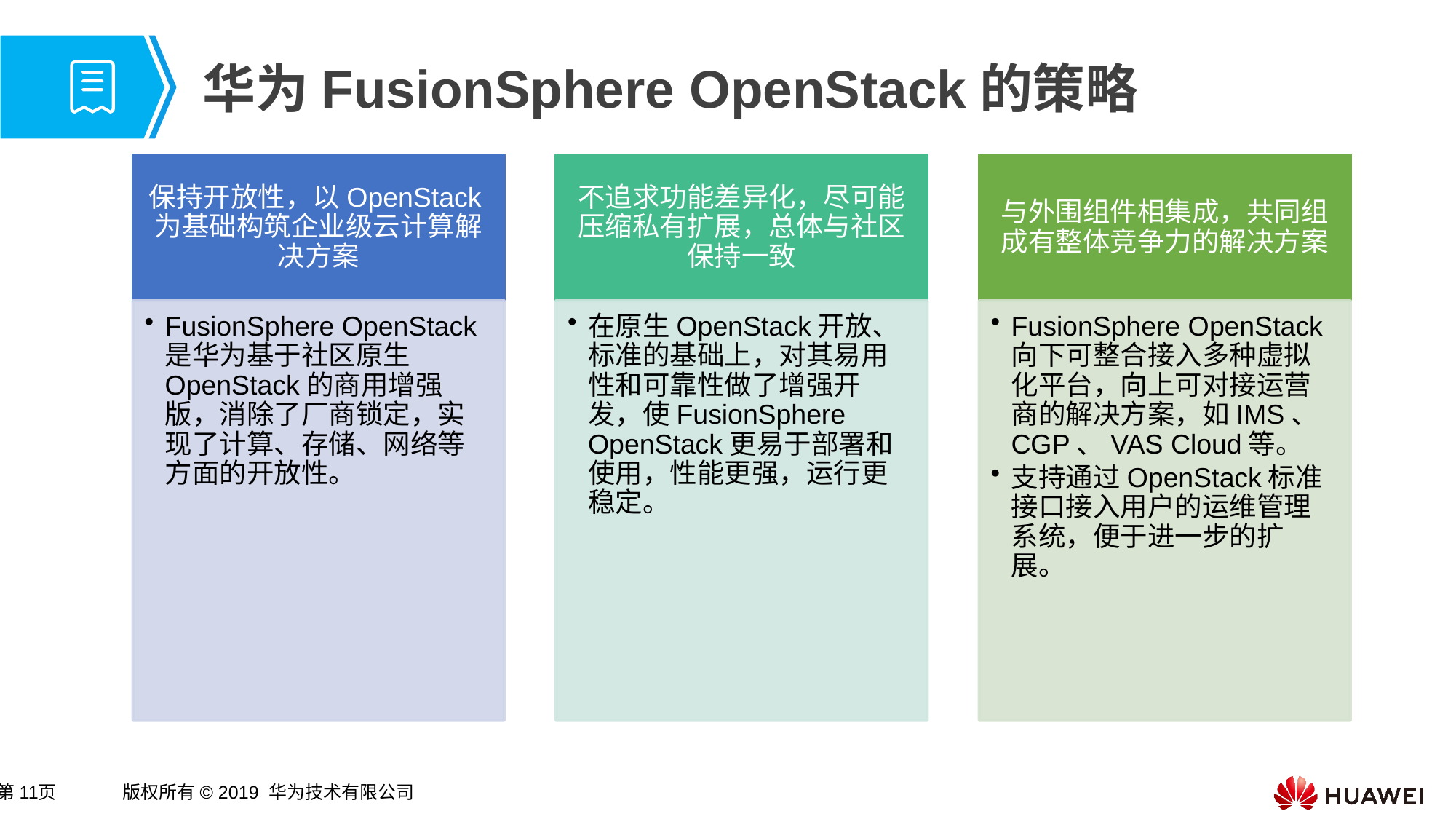

# 华为FusionSphere OpenStack的策略
保持开放性，以OpenStack为基础构筑企业级云计算解决方案
FusionSphere OpenStack是华为基于社区原生OpenStack的商用增强版，消除了厂商锁定，实现了计算、存储、网络等方面的开放性。
不追求功能差异化，尽可能压缩私有扩展，总体与社区保持一致
在原生OpenStack开放、标准的基础上，对其易用性和可靠性做了增强开发，使FusionSphere OpenStack更易于部署和使用，性能更强，运行更稳定。
与外围组件相集成，共同组成有整体竞争力的解决方案
FusionSphere OpenStack向下可整合接入多种虚拟化平台，向上可对接运营商的解决方案，如IMS、CGP、VAS Cloud等。
支持通过OpenStack标准接口接入用户的运维管理系统，便于进一步的扩展。